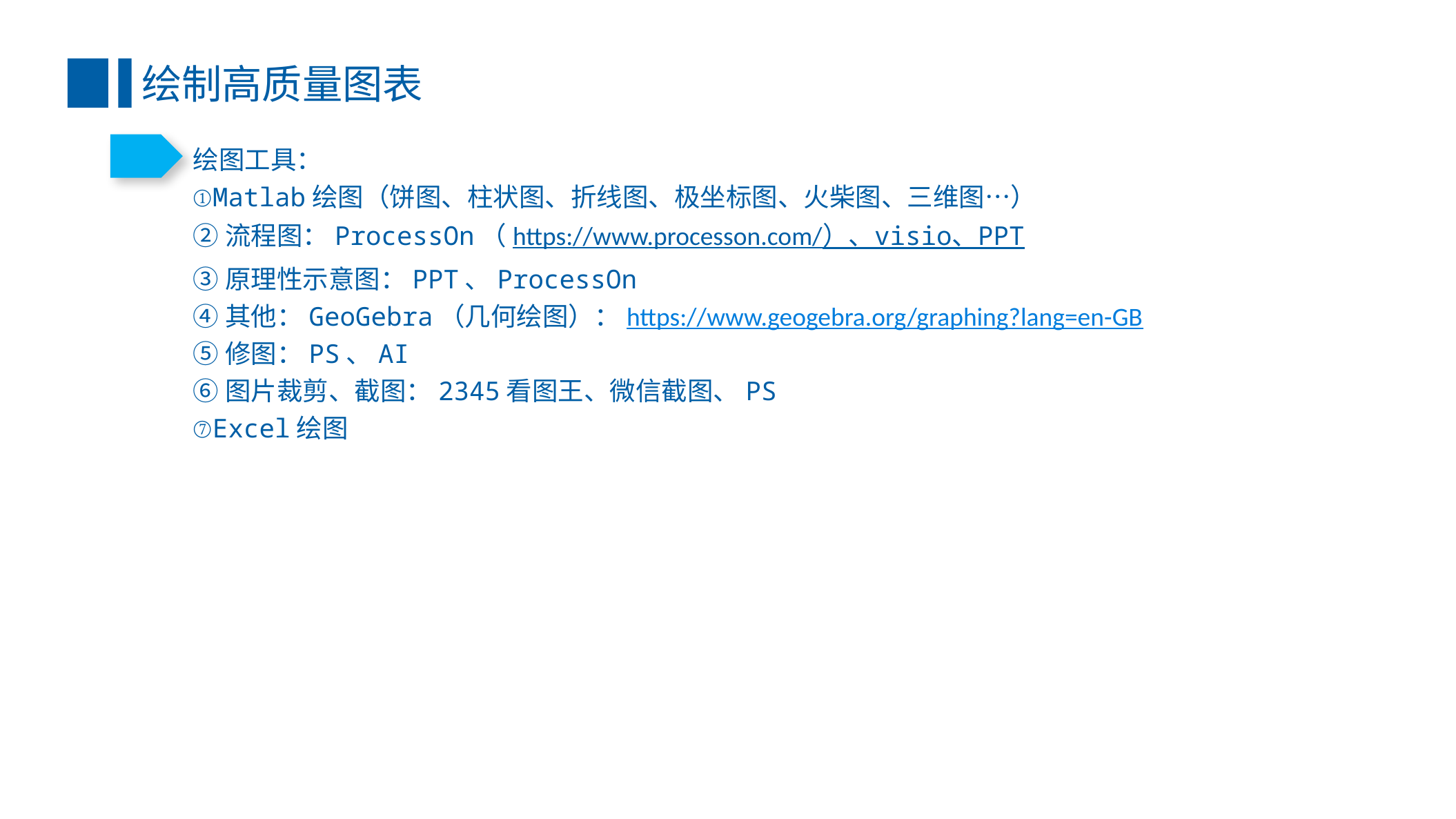

绘制高质量图表

绘图工具：
①Matlab绘图（饼图、柱状图、折线图、极坐标图、火柴图、三维图…）
②流程图：ProcessOn（https://www.processon.com/）、visio、PPT
③原理性示意图：PPT、ProcessOn
④其他：GeoGebra（几何绘图）：https://www.geogebra.org/graphing?lang=en-GB
⑤修图：PS、AI
⑥图片裁剪、截图：2345看图王、微信截图、PS
⑦Excel绘图